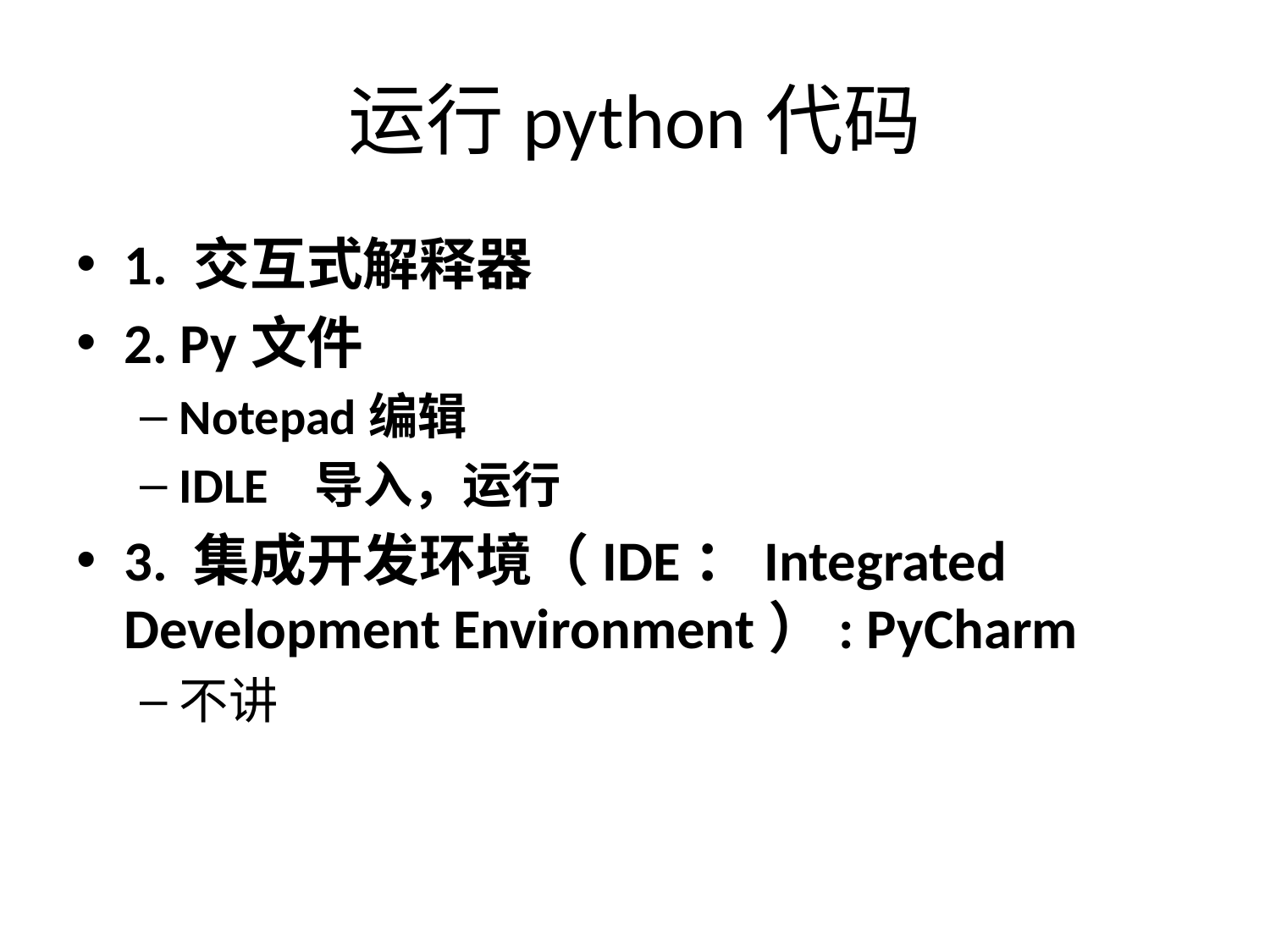

# 运行python代码
1. 交互式解释器
2. Py文件
Notepad编辑
IDLE   导入，运行
3. 集成开发环境（IDE：Integrated Development Environment）: PyCharm
不讲